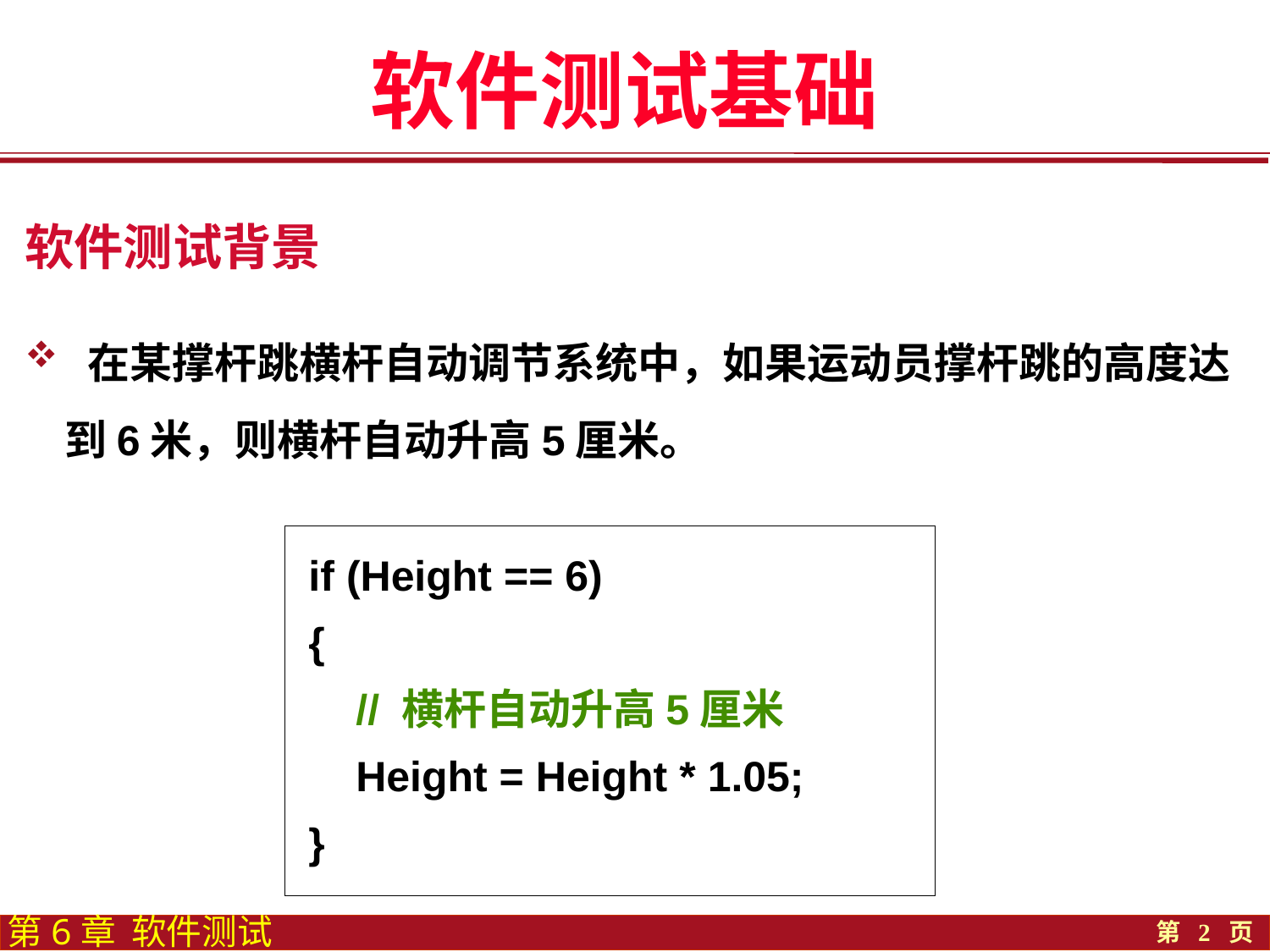

软件测试基础
软件测试背景
 在某撑杆跳横杆自动调节系统中，如果运动员撑杆跳的高度达到6米，则横杆自动升高5厘米。
  if (Height == 6)
  {
      // 横杆自动升高5厘米
      Height = Height * 1.05;
  }